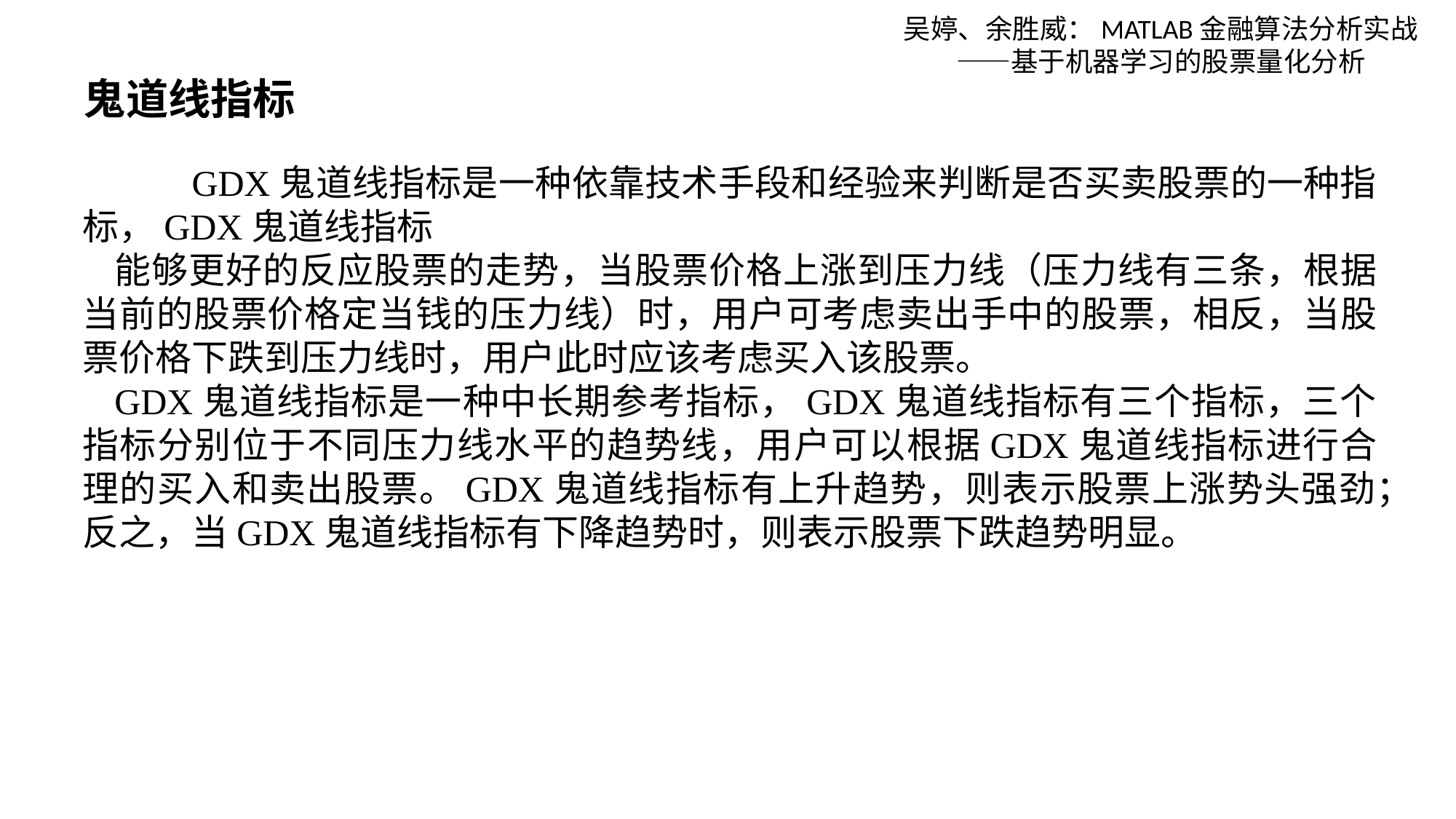

吴婷、余胜威：MATLAB金融算法分析实战——基于机器学习的股票量化分析
鬼道线指标
	GDX鬼道线指标是一种依靠技术手段和经验来判断是否买卖股票的一种指标，GDX鬼道线指标
能够更好的反应股票的走势，当股票价格上涨到压力线（压力线有三条，根据当前的股票价格定当钱的压力线）时，用户可考虑卖出手中的股票，相反，当股票价格下跌到压力线时，用户此时应该考虑买入该股票。
GDX鬼道线指标是一种中长期参考指标，GDX鬼道线指标有三个指标，三个指标分别位于不同压力线水平的趋势线，用户可以根据GDX鬼道线指标进行合理的买入和卖出股票。GDX鬼道线指标有上升趋势，则表示股票上涨势头强劲；反之，当GDX鬼道线指标有下降趋势时，则表示股票下跌趋势明显。